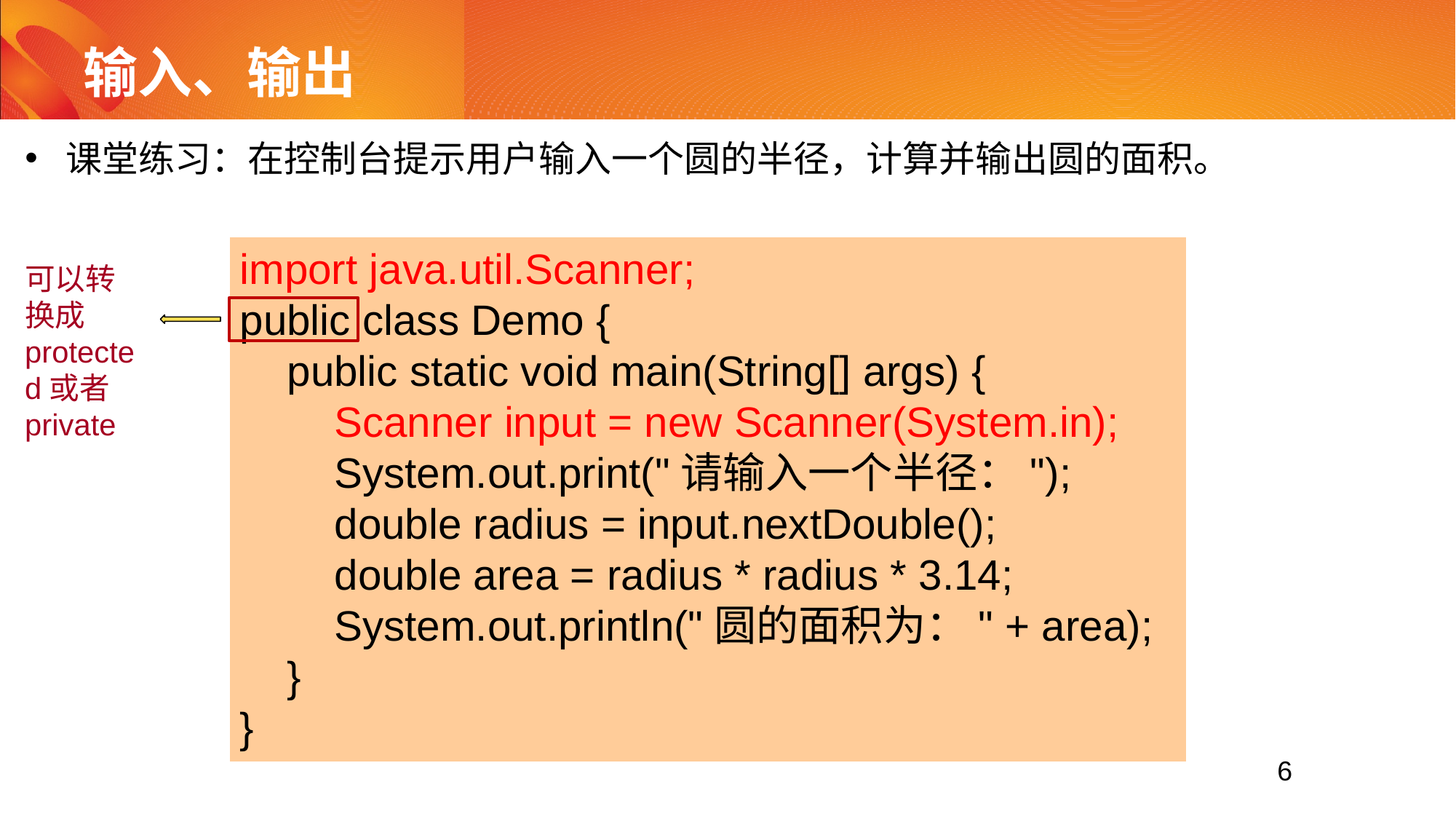

# 输入、输出
课堂练习：在控制台提示用户输入一个圆的半径，计算并输出圆的面积。
import java.util.Scanner;
public class Demo {
    public static void main(String[] args) {
        Scanner input = new Scanner(System.in);
        System.out.print("请输入一个半径：");
        double radius = input.nextDouble();
        double area = radius * radius * 3.14;
        System.out.println("圆的面积为：" + area);
    }
}
可以转换成protected或者private